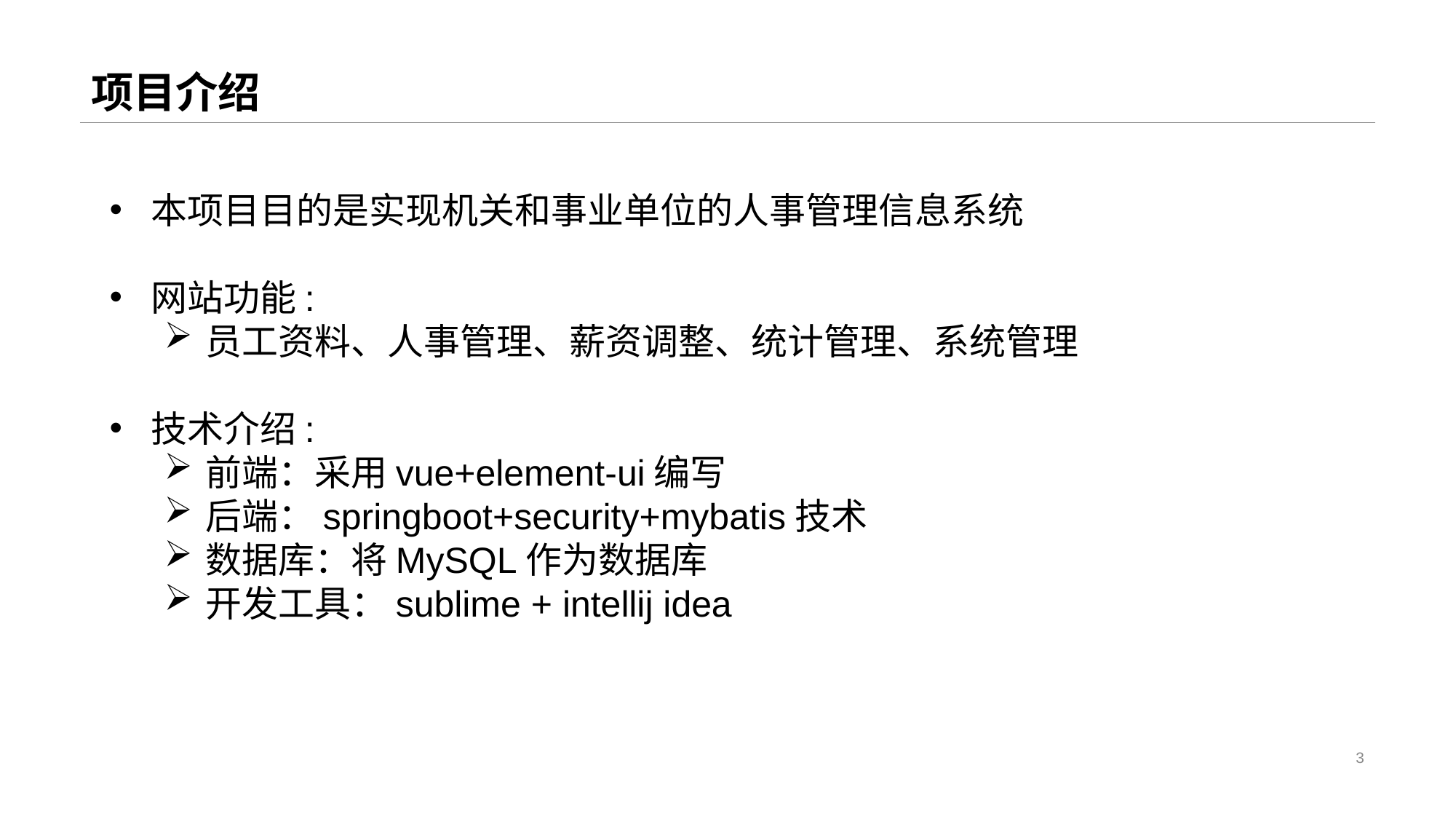

# 项目介绍

本项目目的是实现机关和事业单位的人事管理信息系统

网站功能:
员工资料、人事管理、薪资调整、统计管理、系统管理

技术介绍:
前端：采用vue+element-ui编写
后端：springboot+security+mybatis技术
数据库：将MySQL作为数据库
开发工具：sublime + intellij idea
3